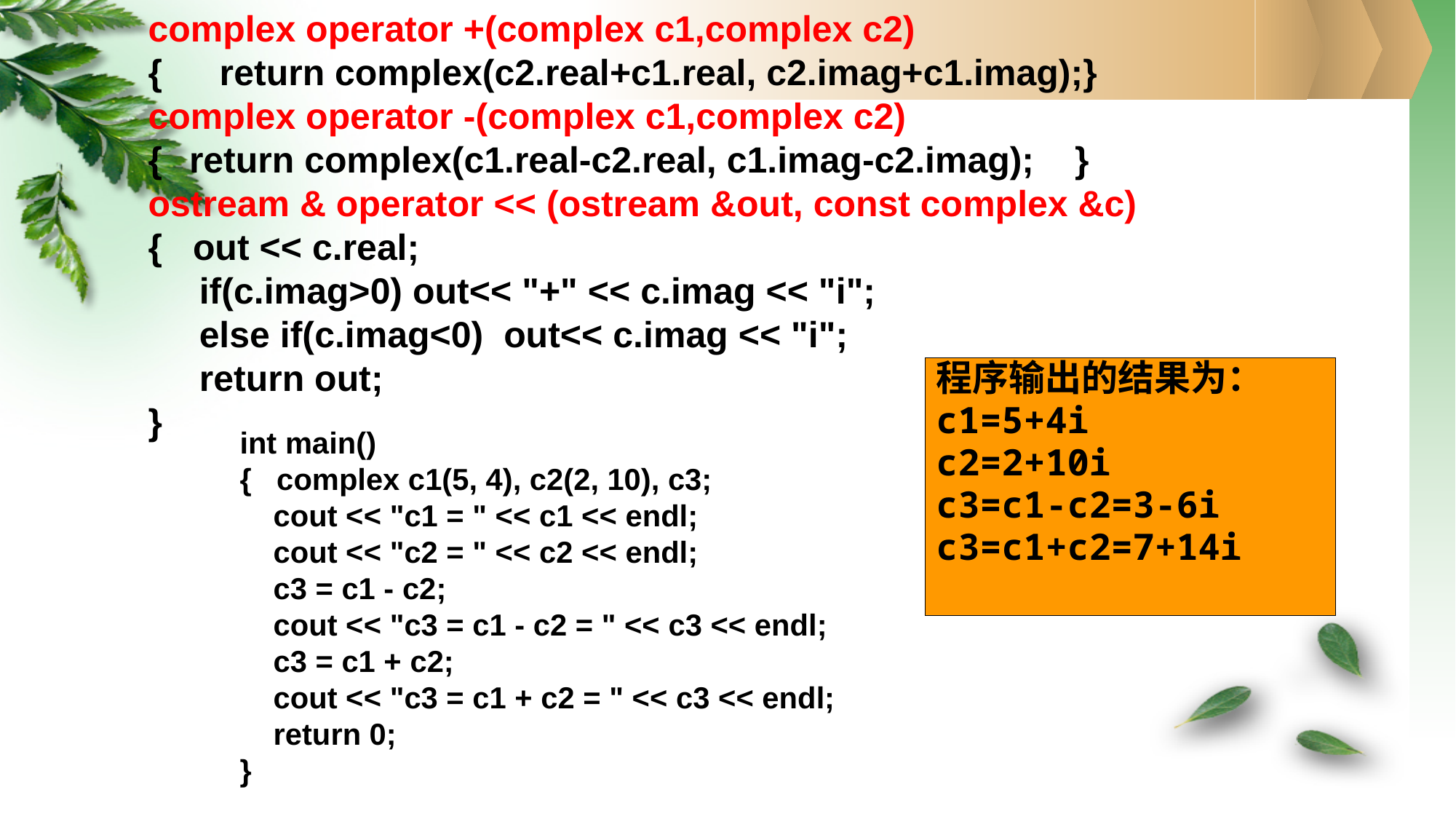

complex operator +(complex c1,complex c2)
{	   return complex(c2.real+c1.real, c2.imag+c1.imag);}
complex operator -(complex c1,complex c2)
{	return complex(c1.real-c2.real, c1.imag-c2.imag);    }
ostream & operator << (ostream &out, const complex &c)
{   out << c.real;
     if(c.imag>0) out<< "+" << c.imag << "i";
     else if(c.imag<0)  out<< c.imag << "i";
	 return out;
}
程序输出的结果为：
c1=5+4i
c2=2+10i
c3=c1-c2=3-6i
c3=c1+c2=7+14i
int main()
{   complex c1(5, 4), c2(2, 10), c3;
    cout << "c1 = " << c1 << endl;
    cout << "c2 = " << c2 << endl;
    c3 = c1 - c2;
    cout << "c3 = c1 - c2 = " << c3 << endl;
    c3 = c1 + c2;
    cout << "c3 = c1 + c2 = " << c3 << endl;
    return 0;
}